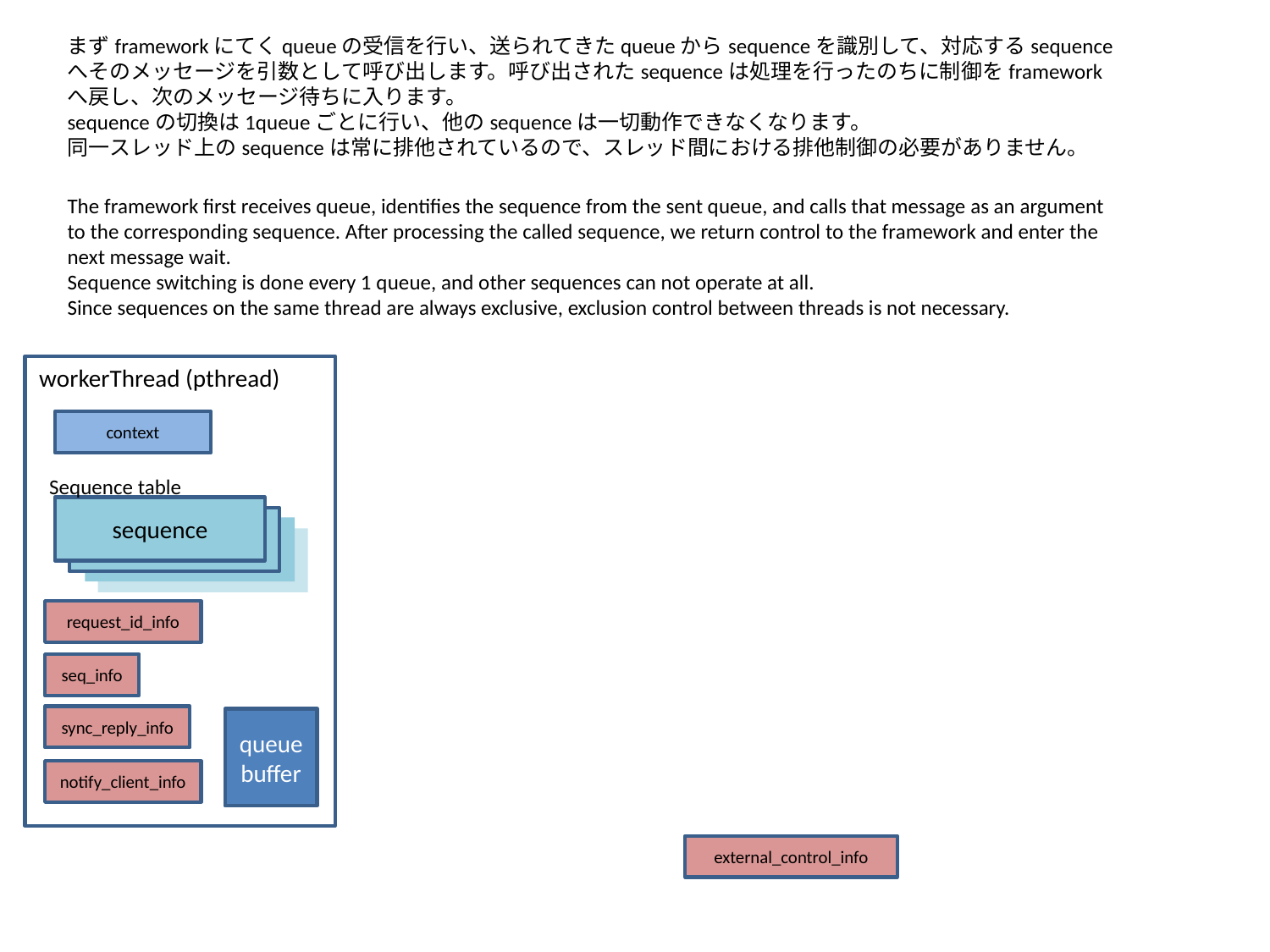

まずframeworkにてくqueueの受信を行い、送られてきたqueueからsequenceを識別して、対応するsequenceへそのメッセージを引数として呼び出します。呼び出されたsequenceは処理を行ったのちに制御をframeworkへ戻し、次のメッセージ待ちに入ります。
sequenceの切換は1queueごとに行い、他のsequenceは一切動作できなくなります。
同一スレッド上のsequenceは常に排他されているので、スレッド間における排他制御の必要がありません。
The framework first receives queue, identifies the sequence from the sent queue, and calls that message as an argument to the corresponding sequence. After processing the called sequence, we return control to the framework and enter the next message wait.
Sequence switching is done every 1 queue, and other sequences can not operate at all.
Since sequences on the same thread are always exclusive, exclusion control between threads is not necessary.

workerThread (pthread)
context
Sequence table
sequence

request_id_info
seq_info
sync_reply_info
queue
buffer
notify_client_info
external_control_info